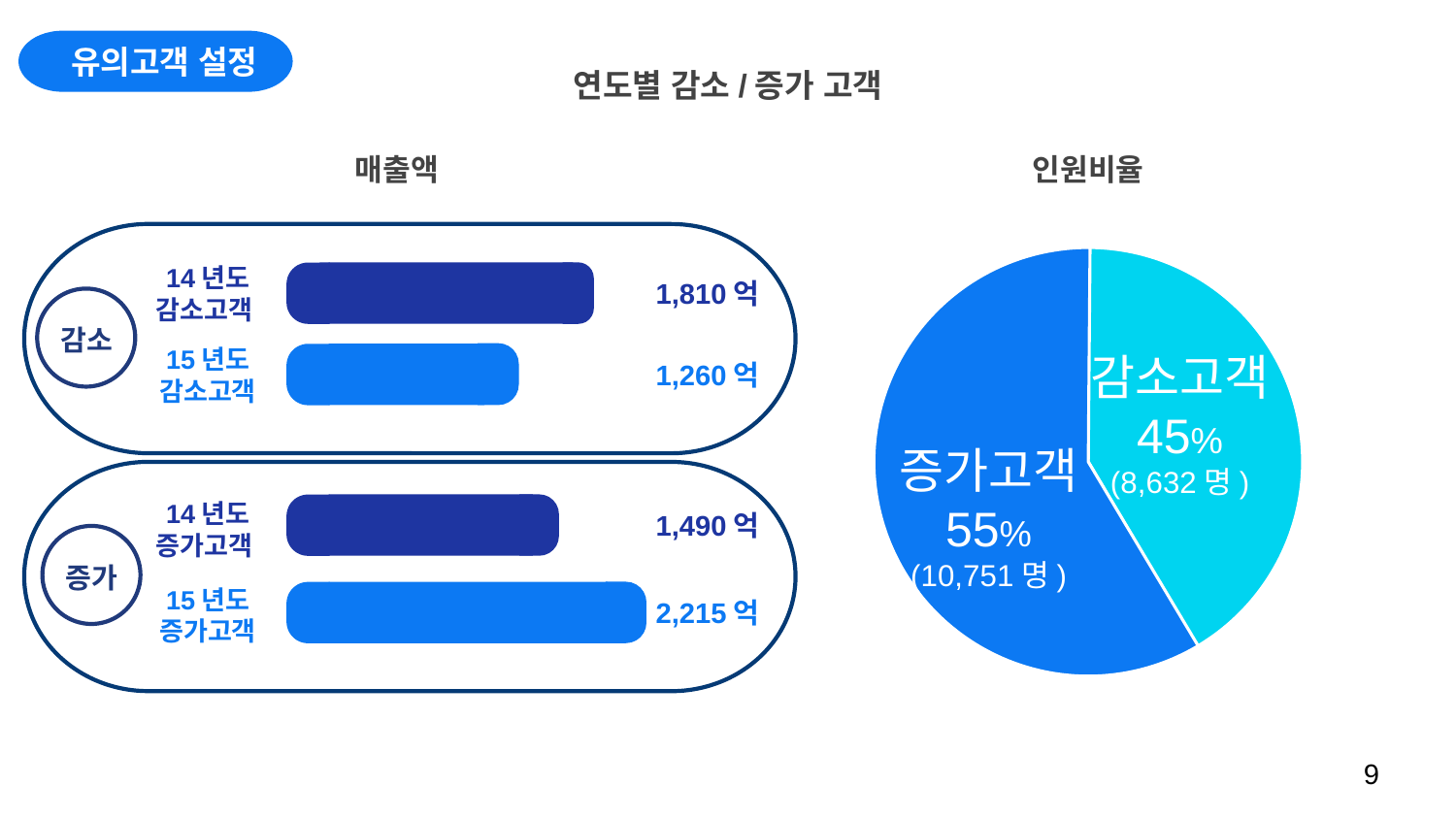

유의고객 설정
연도별 감소/증가 고객
매출액

1,810억
14년도
감소고객

감소

1,260억
15년도
감소고객

1,490억
14년도
증가고객

증가

2,215억
15년도
증가고객
인원비율

감소고객
45%
(8,632명)
증가고객
55%
(10,751명)
9